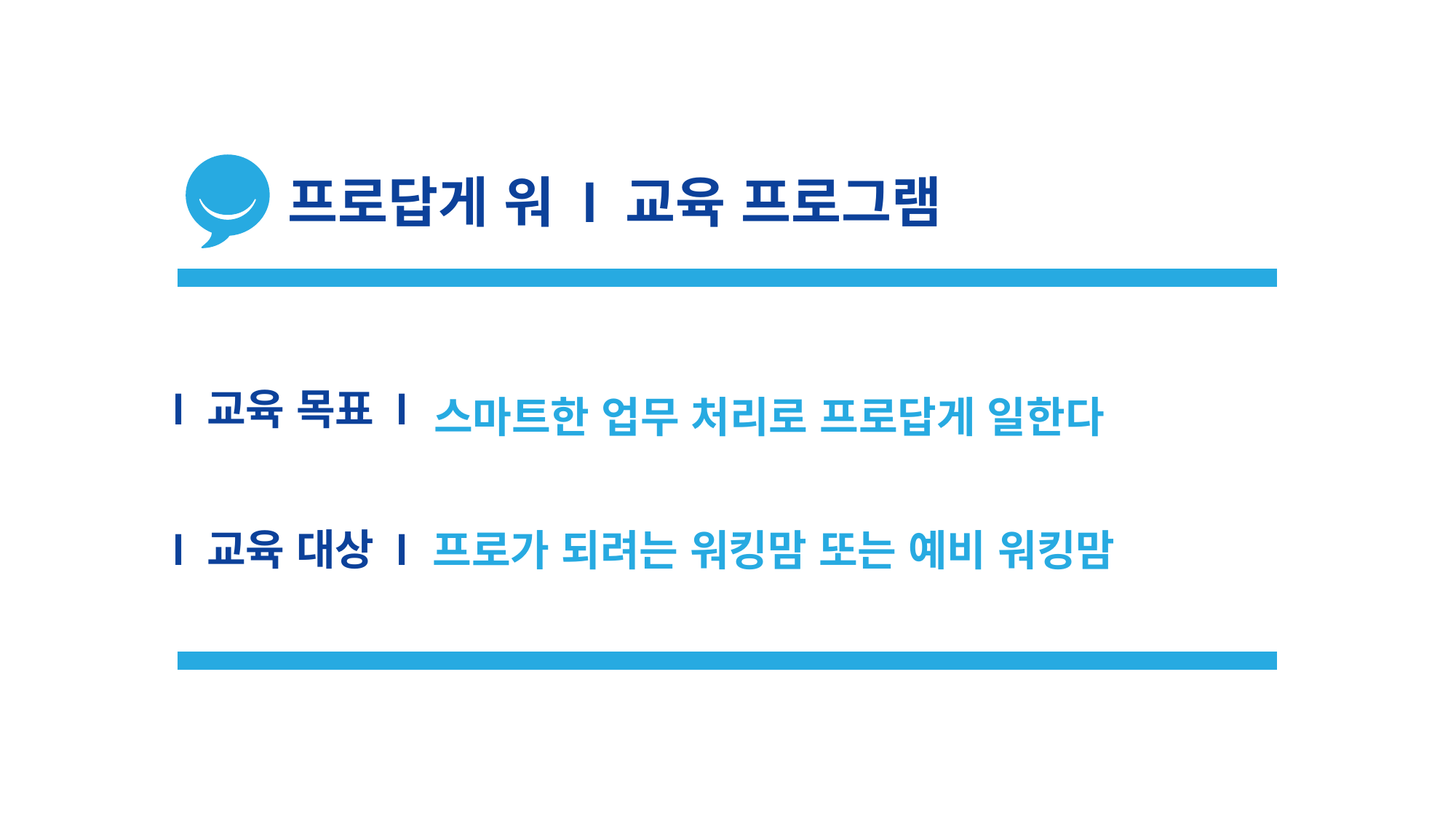

프로답게 워 l 교육 프로그램
스마트한 업무 처리로 프로답게 일한다
l 교육 목표 l
프로가 되려는 워킹맘 또는 예비 워킹맘
l 교육 대상 l